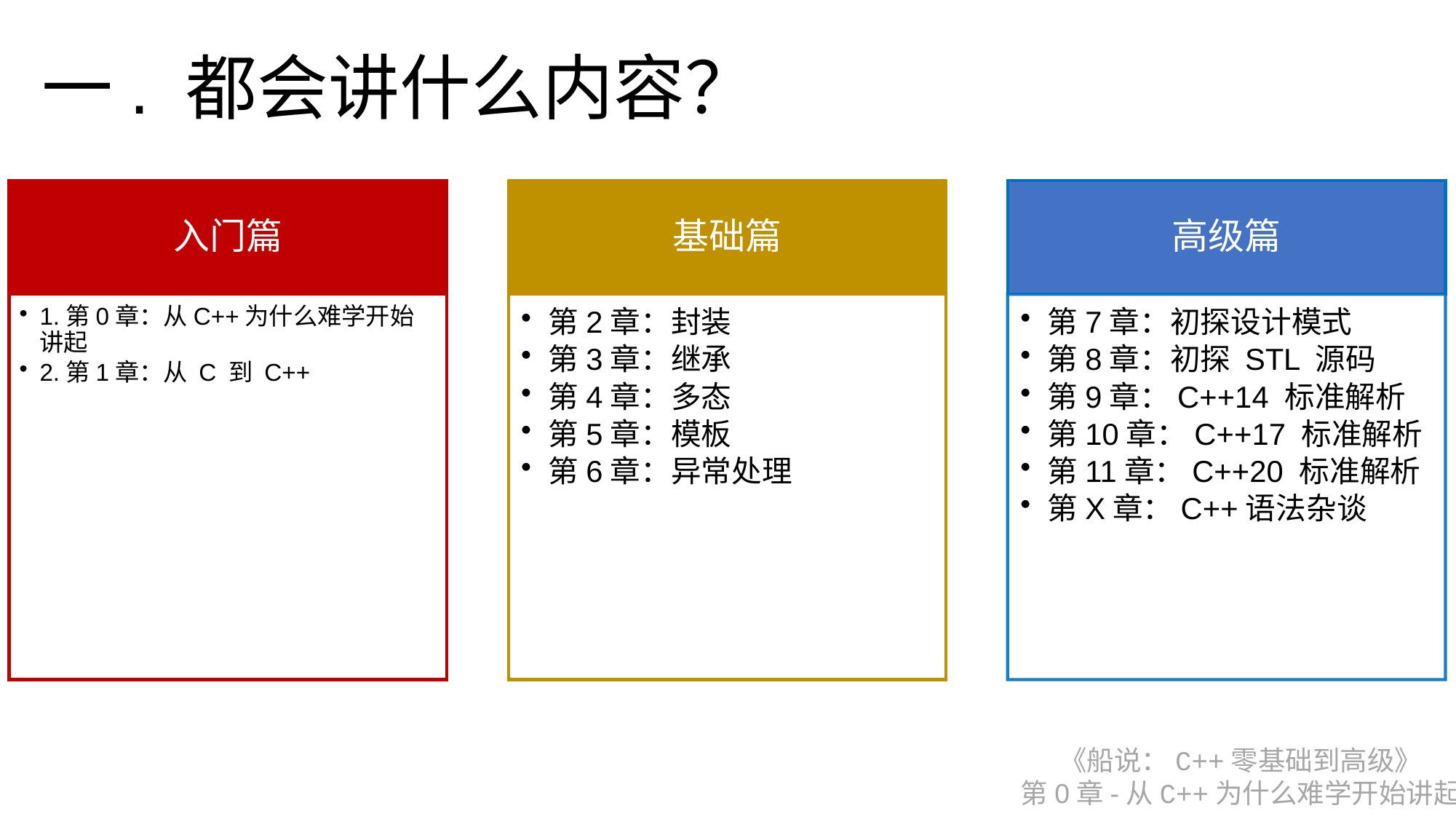

一. 都会讲什么内容？
入门篇
1.第0章：从C++为什么难学开始讲起
2.第1章：从 C 到 C++
基础篇
第2章：封装
第3章：继承
第4章：多态
第5章：模板
第6章：异常处理
高级篇
第7章：初探设计模式
第8章：初探 STL 源码
第9章：C++14 标准解析
第10章：C++17 标准解析
第11章：C++20 标准解析
第X章：C++语法杂谈